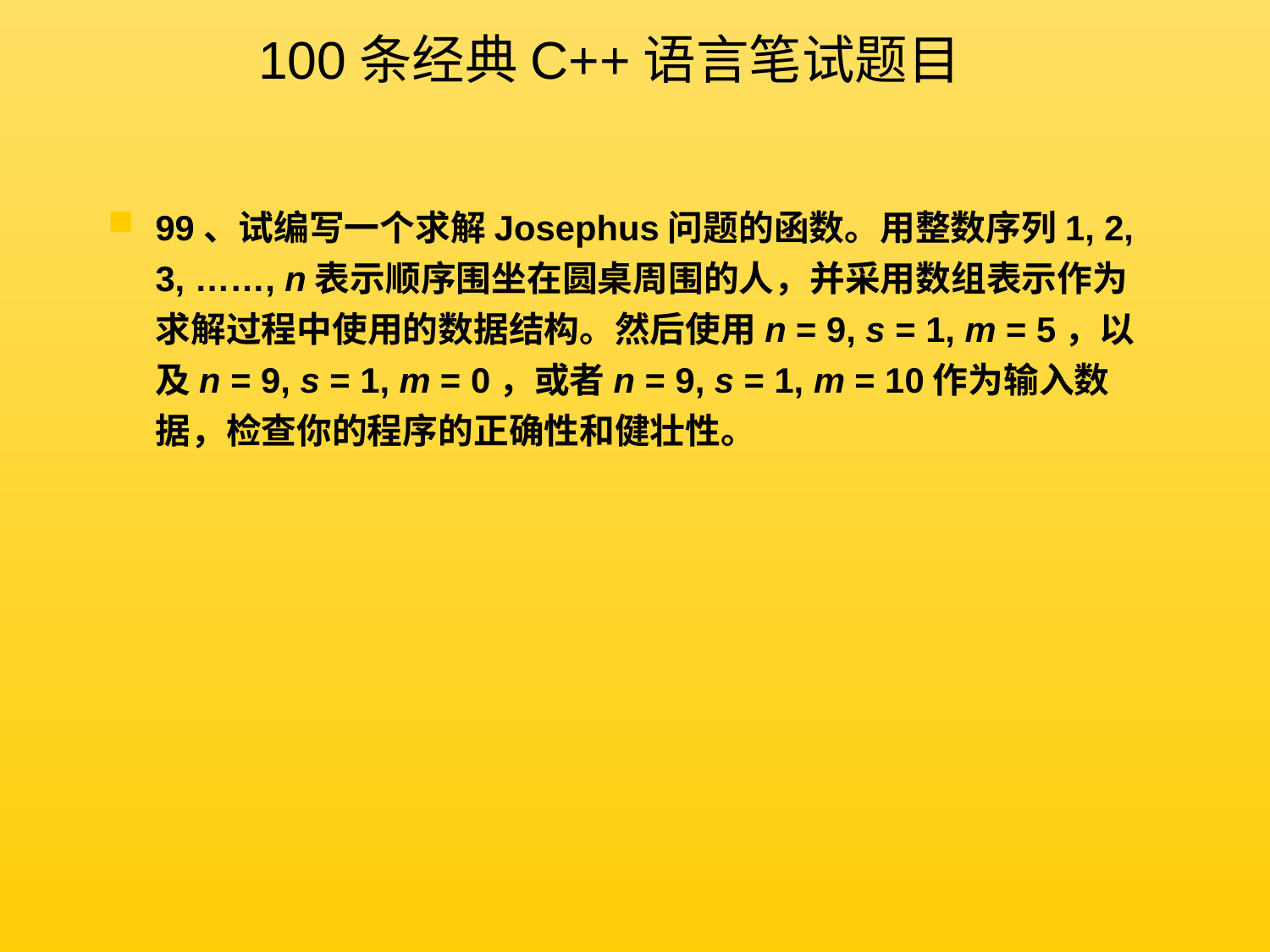

100条经典C++语言笔试题目
99、试编写一个求解Josephus问题的函数。用整数序列1, 2, 3, ……, n表示顺序围坐在圆桌周围的人，并采用数组表示作为求解过程中使用的数据结构。然后使用n = 9, s = 1, m = 5，以及n = 9, s = 1, m = 0，或者n = 9, s = 1, m = 10作为输入数据，检查你的程序的正确性和健壮性。